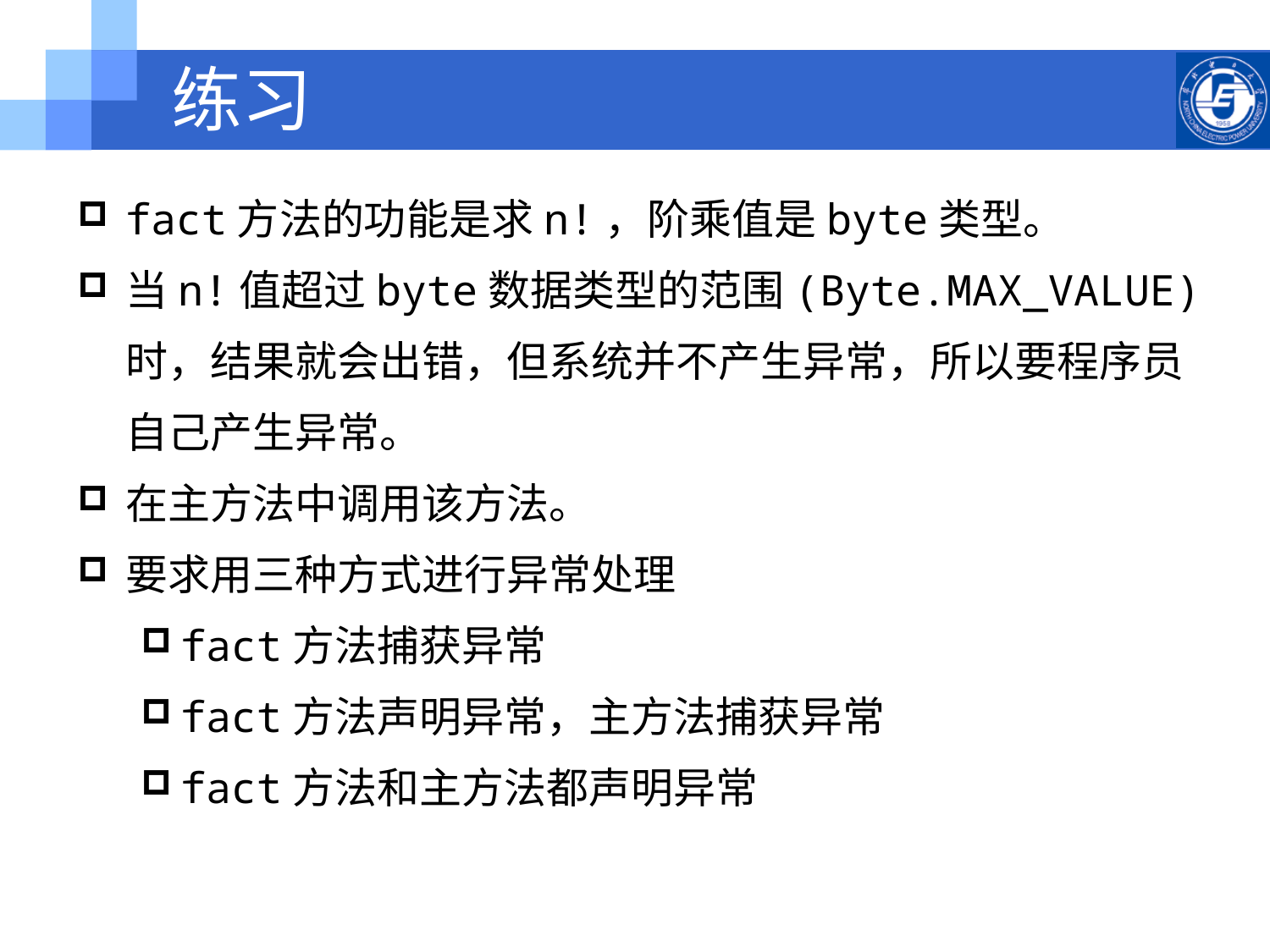

# 练习
fact方法的功能是求n!，阶乘值是byte类型。
当n!值超过byte数据类型的范围(Byte.MAX_VALUE)时，结果就会出错，但系统并不产生异常，所以要程序员自己产生异常。
在主方法中调用该方法。
要求用三种方式进行异常处理
fact方法捕获异常
fact方法声明异常，主方法捕获异常
fact方法和主方法都声明异常